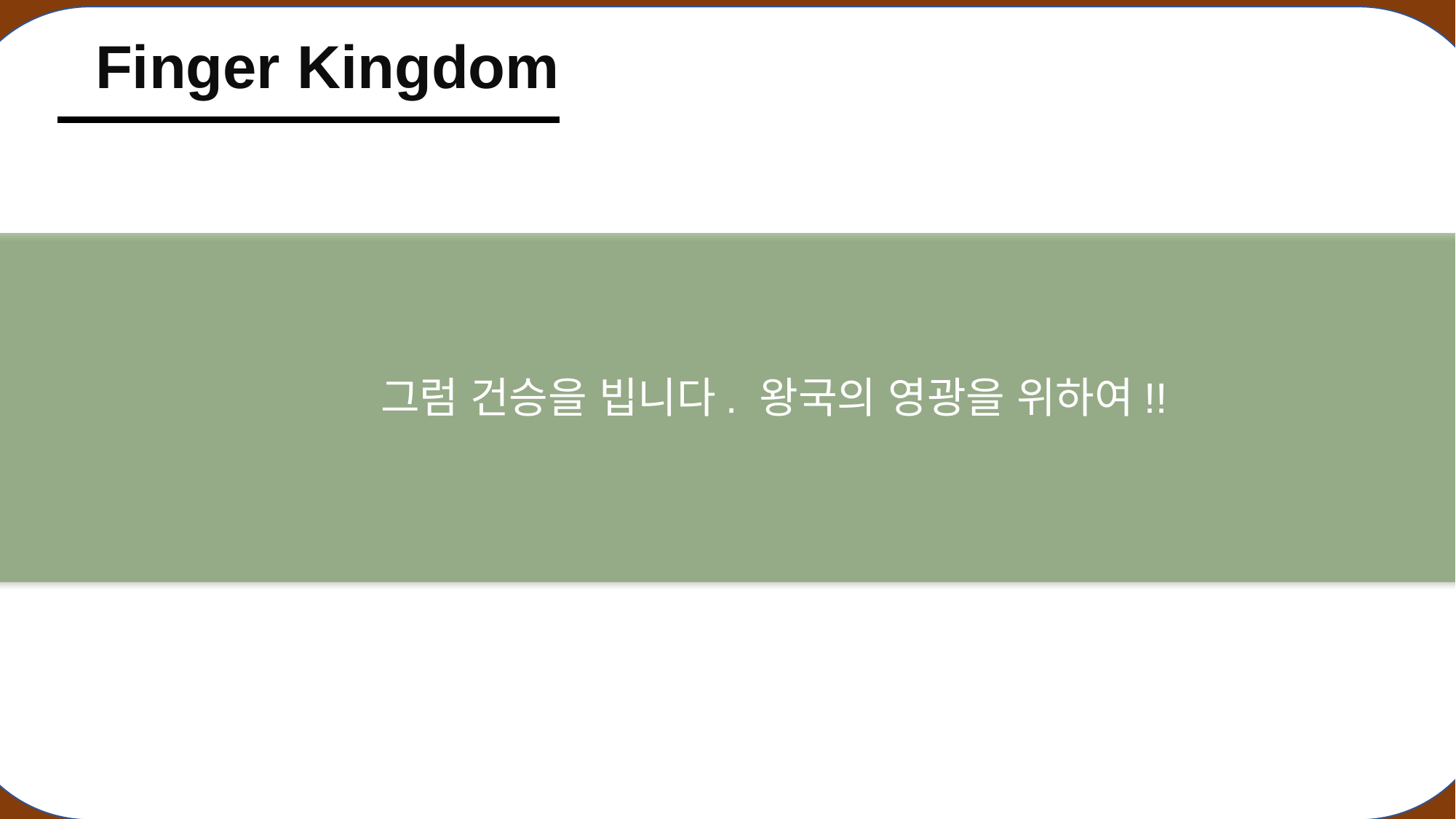

Finger Kingdom

그럼 건승을 빕니다. 왕국의 영광을 위하여!!